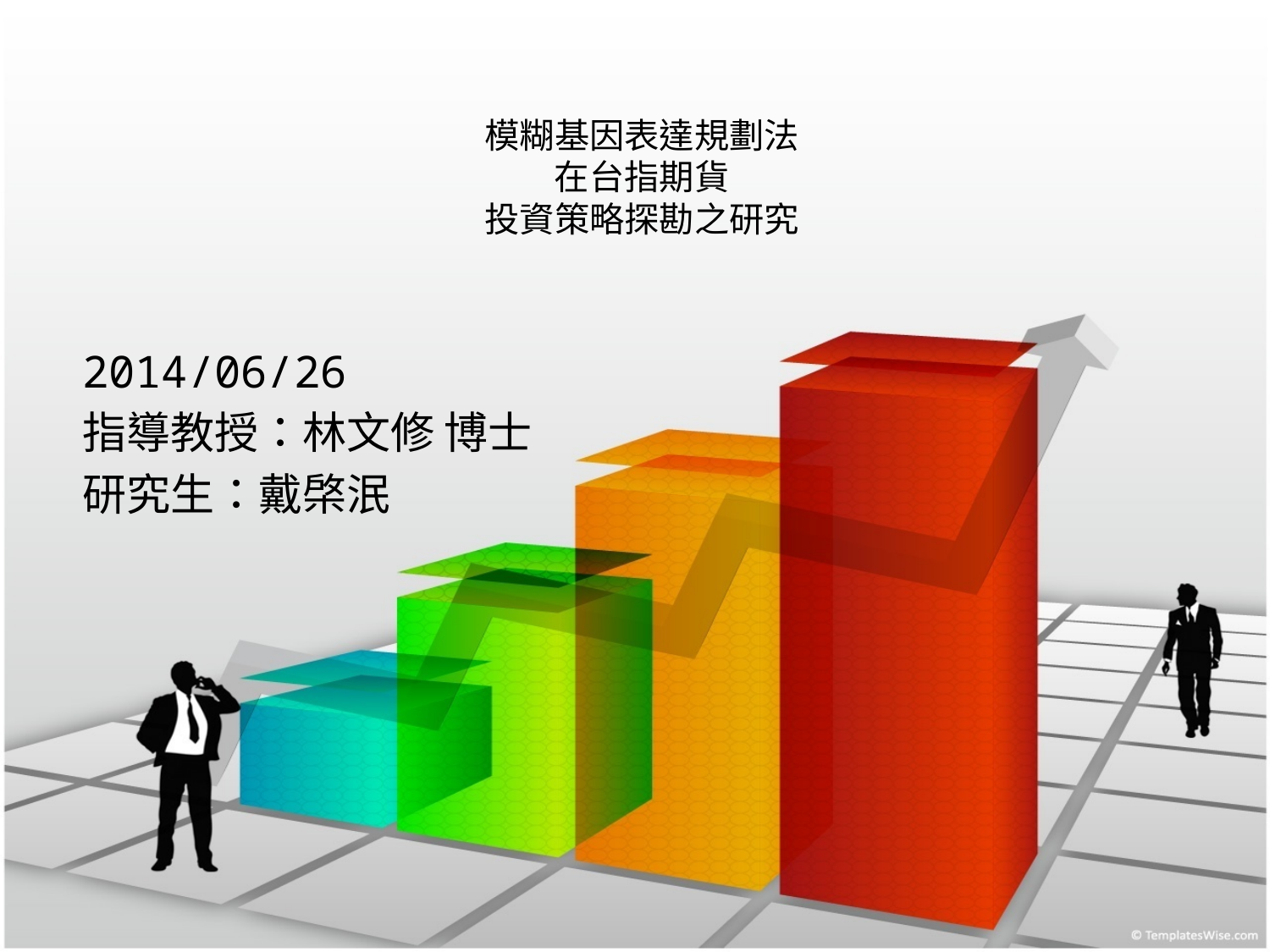

# 模糊基因表達規劃法 在台指期貨 投資策略探勘之研究
2014/06/26
指導教授：林文修 博士
研究生：戴棨泯